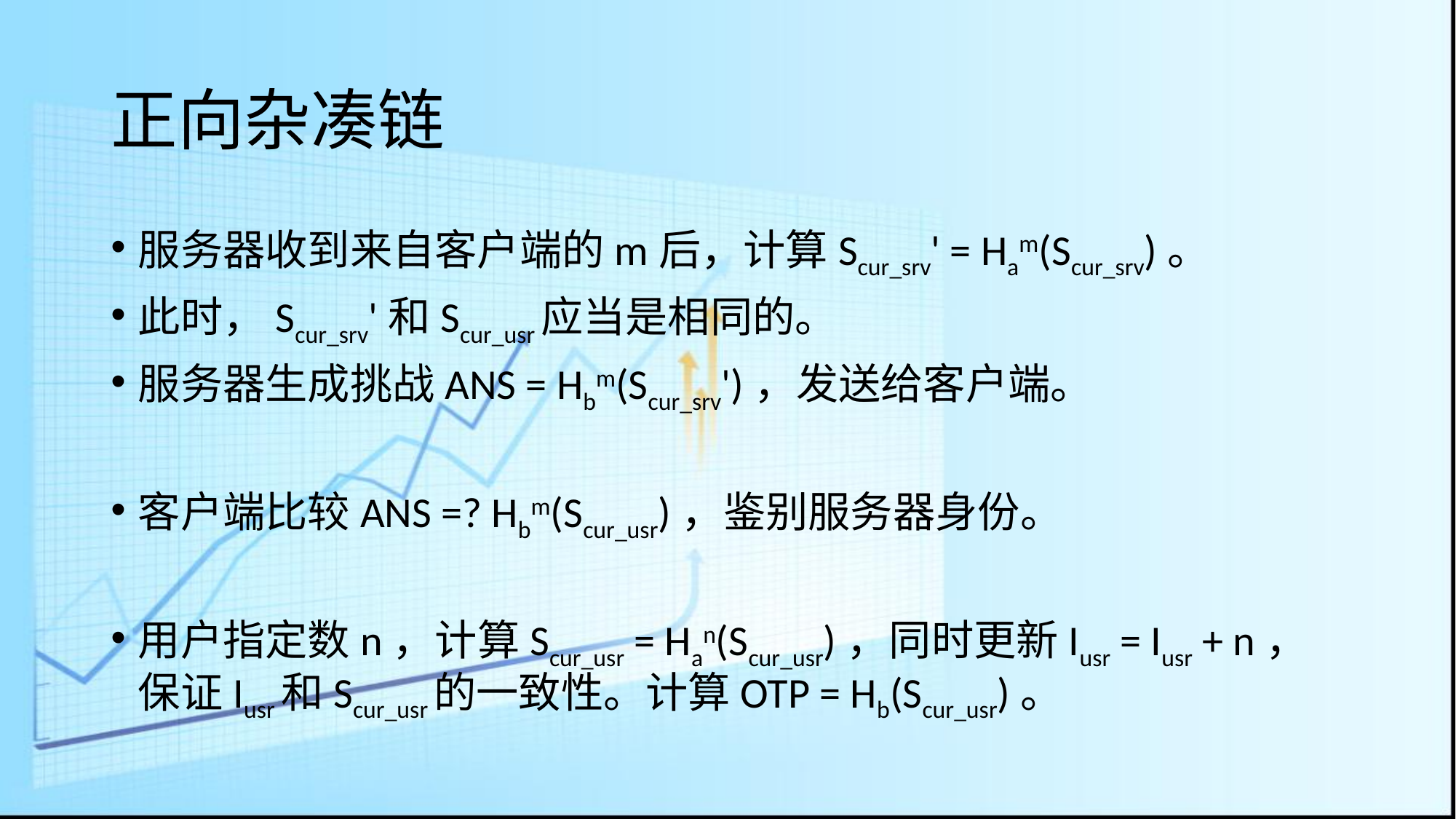

# 正向杂凑链
服务器收到来自客户端的m后，计算Scur_srv' = Ham(Scur_srv)。
此时，Scur_srv'和Scur_usr应当是相同的。
服务器生成挑战ANS = Hbm(Scur_srv')，发送给客户端。

客户端比较ANS =? Hbm(Scur_usr)，鉴别服务器身份。

用户指定数n，计算Scur_usr = Han(Scur_usr)，同时更新Iusr = Iusr + n，保证Iusr和Scur_usr的一致性。计算OTP = Hb(Scur_usr)。